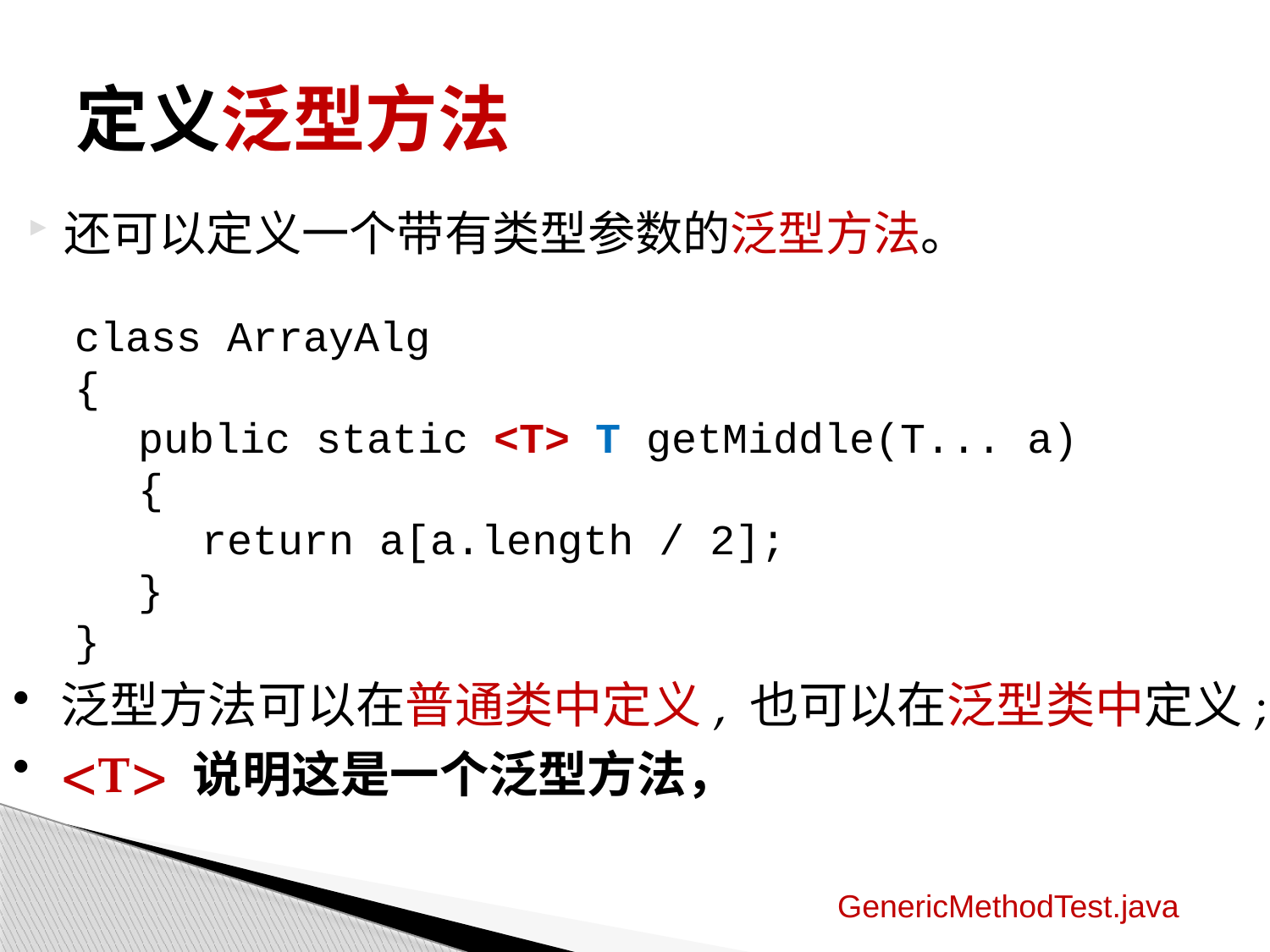

# 定义泛型方法
还可以定义一个带有类型参数的泛型方法。
class ArrayAlg
{
public static <T> T getMiddle(T... a)
{
return a[a.length / 2];
}
}
泛型方法可以在普通类中定义, 也可以在泛型类中定义;
<T> 说明这是一个泛型方法，
GenericMethodTest.java